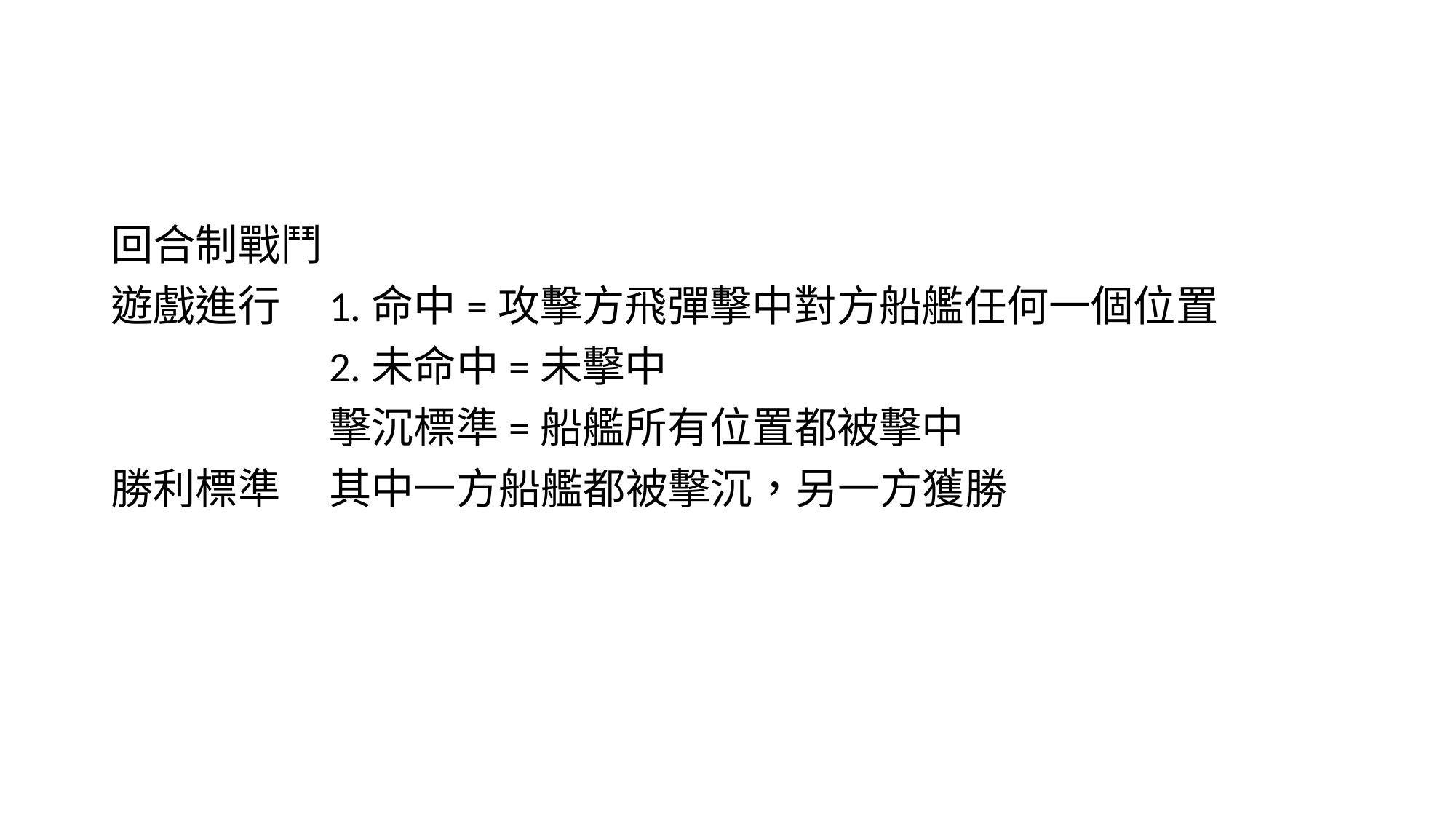

#
回合制戰鬥
遊戲進行  	1.命中=攻擊方飛彈擊中對方船艦任何一個位置
		2.未命中=未擊中
		擊沉標準=船艦所有位置都被擊中
勝利標準  	其中一方船艦都被擊沉，另一方獲勝